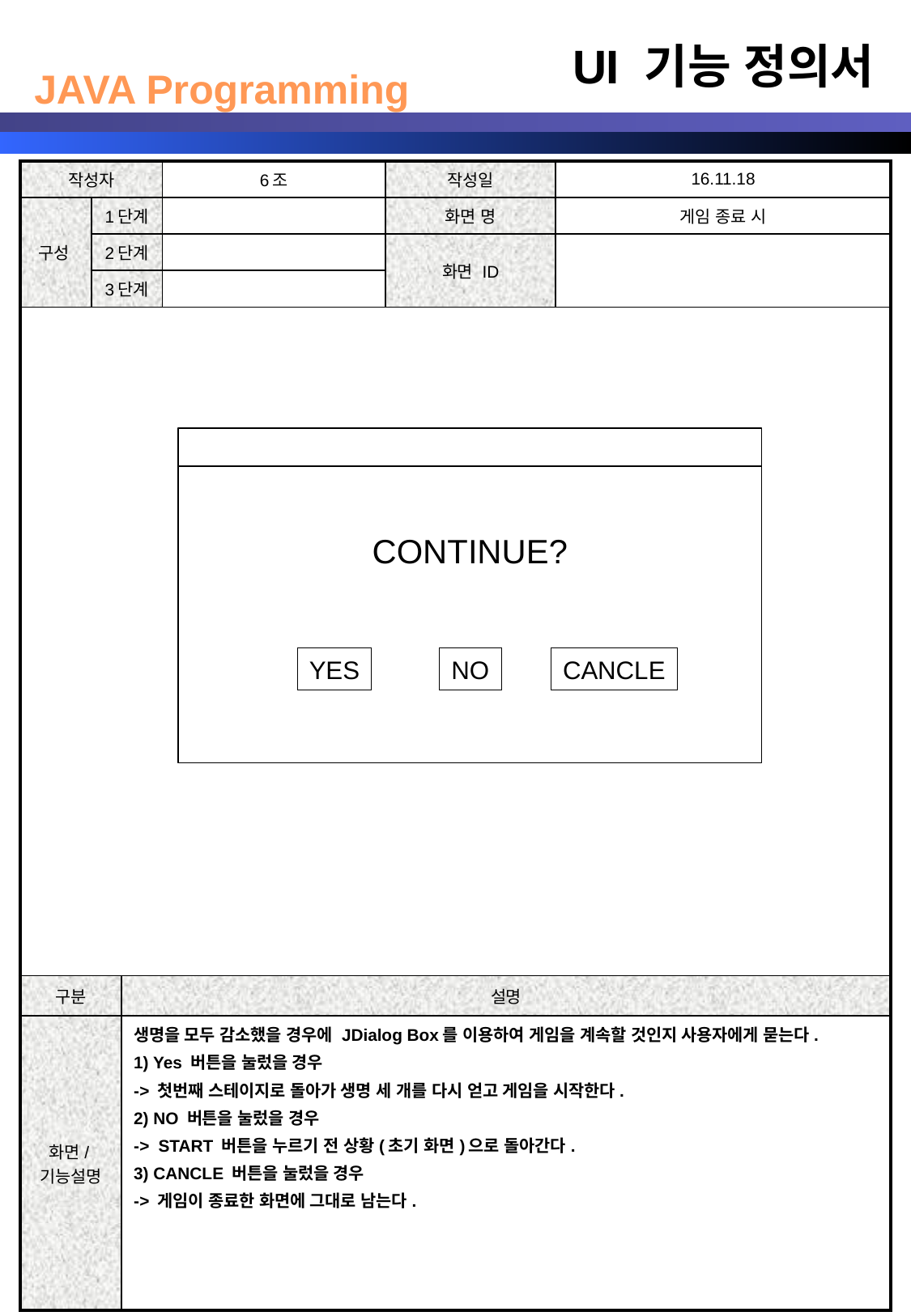

UI 기능 정의서

| 작성자 |  |  | 6조 | 작성일 | 16.11.18 |
| --- | --- | --- | --- | --- | --- |
| 구성 | 1단계 |  |  | 화면 명 | 게임 종료 시 |
|  | 2단계 |  |  | 화면 ID |  |
|  | 3단계 |  |  |  |  |
|  |  |  |  |  |  |
| 구분 |  | 설명 |  |  |  |
| 화면/기능설명 |  | 생명을 모두 감소했을 경우에 JDialog Box를 이용하여 게임을 계속할 것인지 사용자에게 묻는다. 1) Yes 버튼을 눌렀을 경우 -> 첫번째 스테이지로 돌아가 생명 세 개를 다시 얻고 게임을 시작한다. 2) NO 버튼을 눌렀을 경우 -> START 버튼을 누르기 전 상황(초기 화면)으로 돌아간다. 3) CANCLE 버튼을 눌렀을 경우 -> 게임이 종료한 화면에 그대로 남는다. |  |  |  |
설비마스터

CONTINUE?
YES
NO
CANCLE